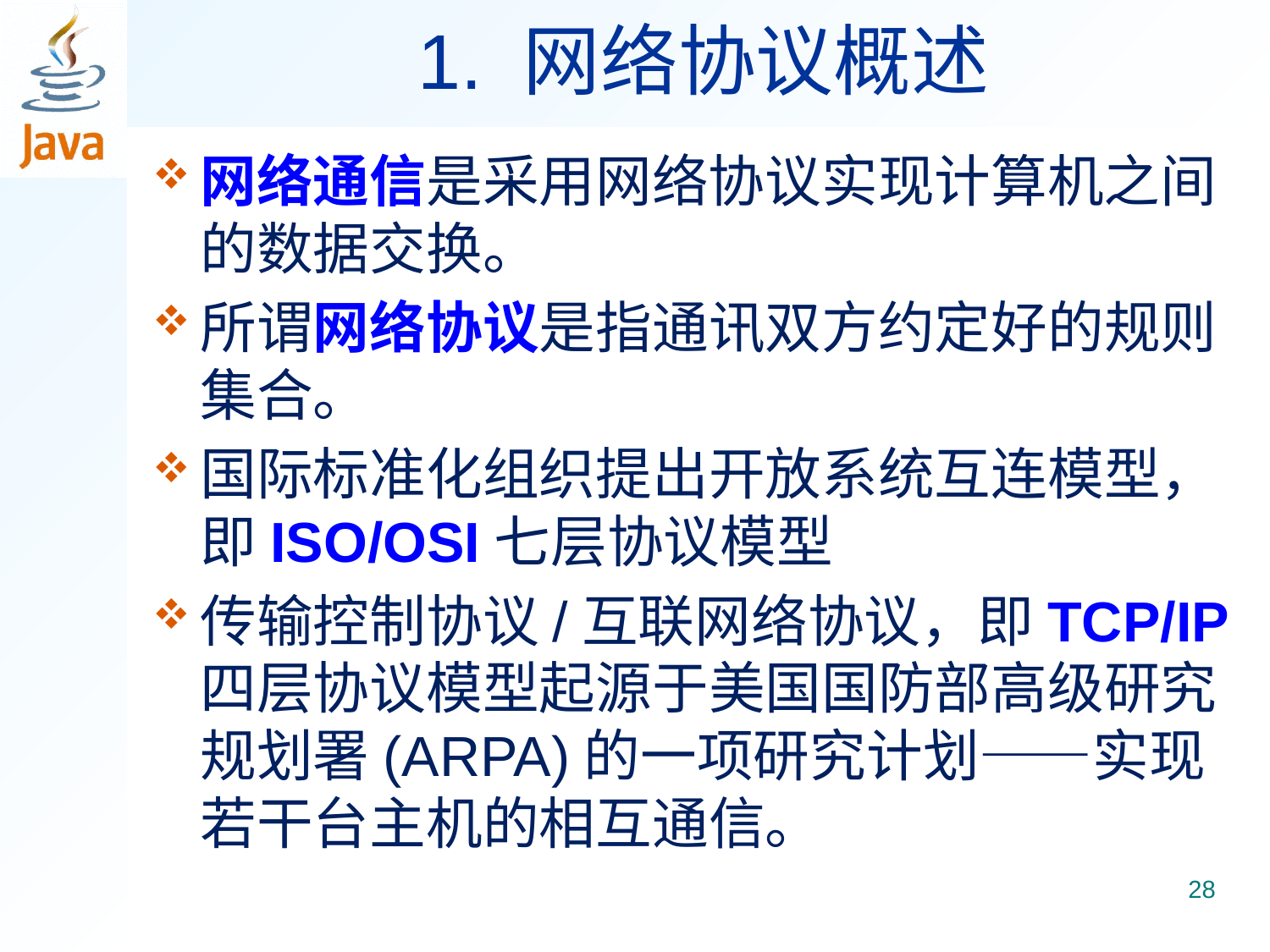

# 1. 网络协议概述
网络通信是采用网络协议实现计算机之间的数据交换。
所谓网络协议是指通讯双方约定好的规则集合。
国际标准化组织提出开放系统互连模型，即ISO/OSI七层协议模型
传输控制协议/互联网络协议，即TCP/IP 四层协议模型起源于美国国防部高级研究规划署(ARPA)的一项研究计划——实现若干台主机的相互通信。